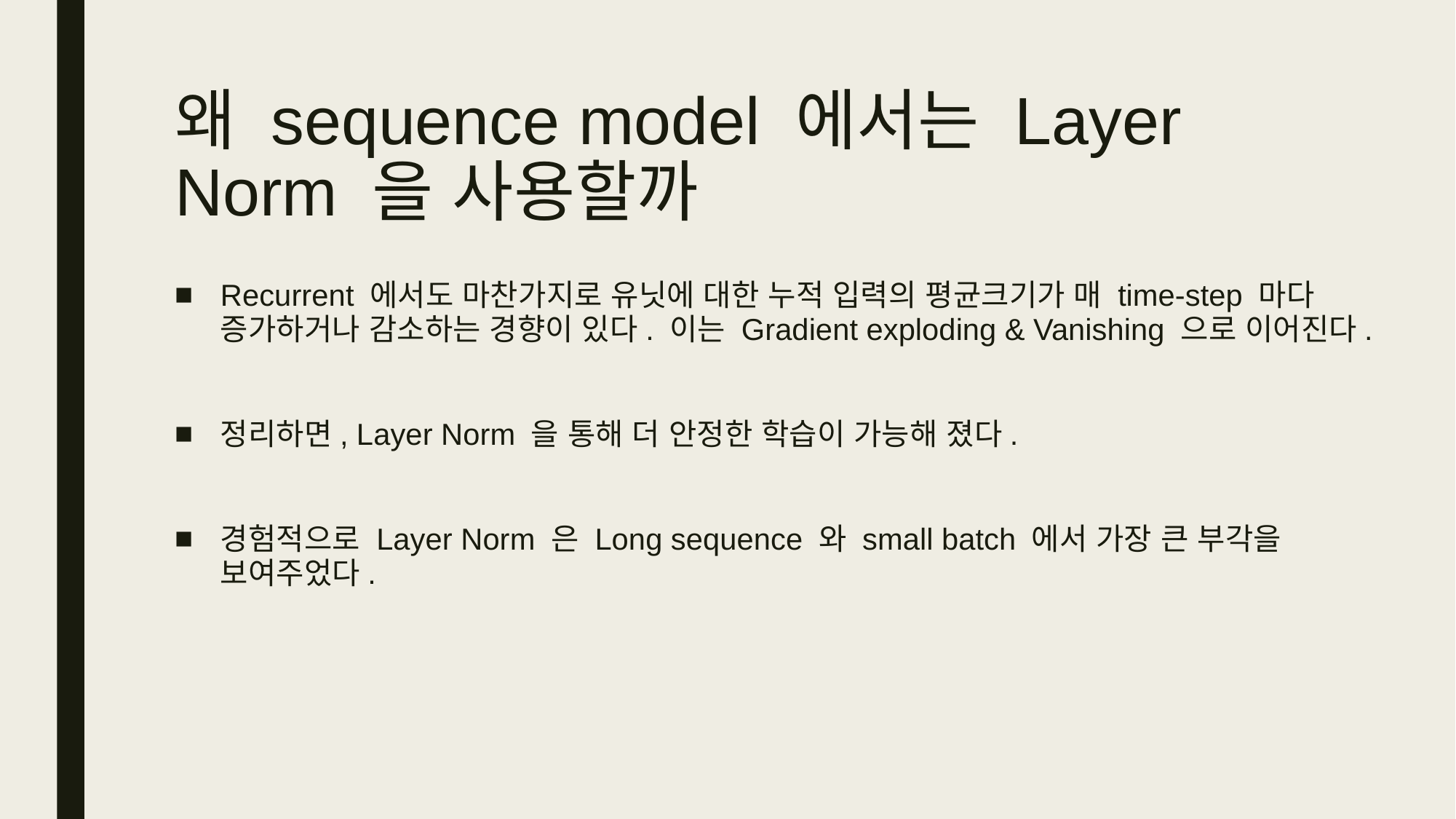

# 왜 sequence model 에서는 Layer Norm 을 사용할까
Recurrent 에서도 마찬가지로 유닛에 대한 누적 입력의 평균크기가 매 time-step 마다 증가하거나 감소하는 경향이 있다. 이는 Gradient exploding & Vanishing 으로 이어진다.

정리하면, Layer Norm 을 통해 더 안정한 학습이 가능해 졌다.

경험적으로 Layer Norm 은 Long sequence 와 small batch 에서 가장 큰 부각을 보여주었다.